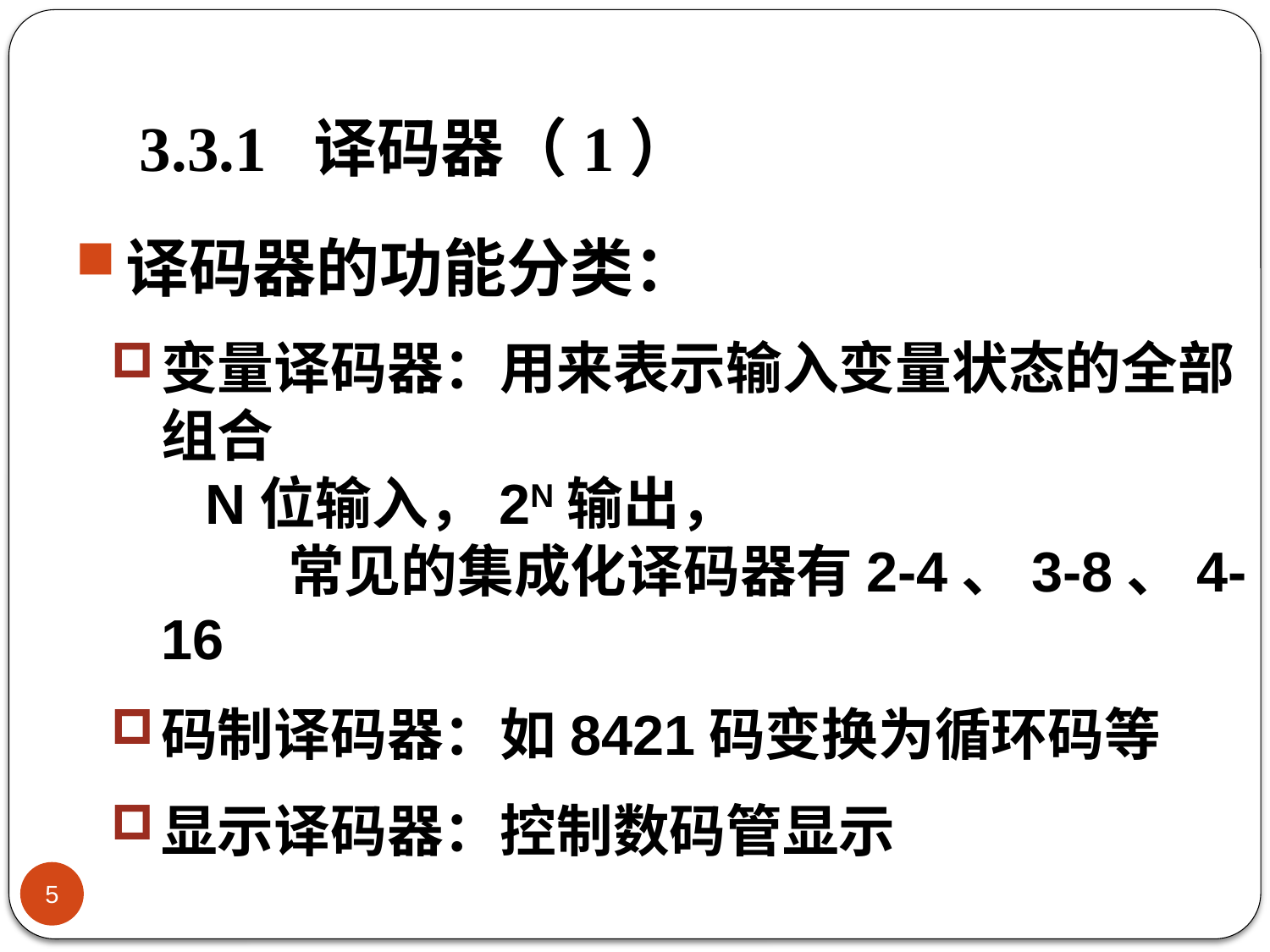

# 3.3.1  译码器（1）
译码器的功能分类：
变量译码器：用来表示输入变量状态的全部组合
      N位输入，2N输出，
		常见的集成化译码器有2-4、3-8、4-16
码制译码器：如8421码变换为循环码等
显示译码器：控制数码管显示

5